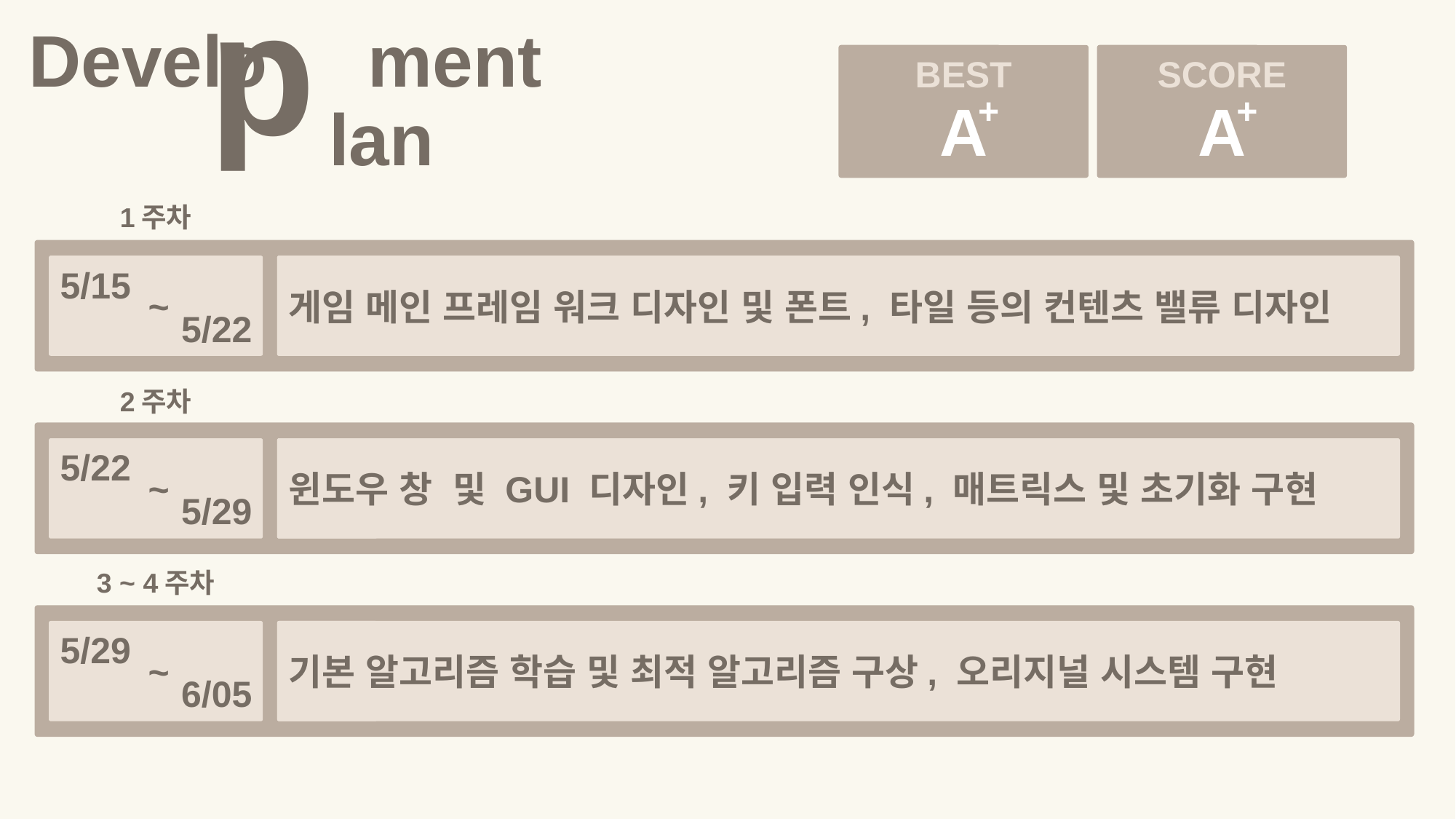

p
Develo     ment

BEST
+
A

SCORE
+
A
lan
1주차

5/15

게임 메인 프레임 워크 디자인 및 폰트, 타일 등의 컨텐츠 밸류 디자인
~
 5/22
2주차

5/22

윈도우 창  및 GUI 디자인, 키 입력 인식, 매트릭스 및 초기화 구현
~
 5/29
3 ~ 4주차

5/29

기본 알고리즘 학습 및 최적 알고리즘 구상, 오리지널 시스템 구현
~
 6/05